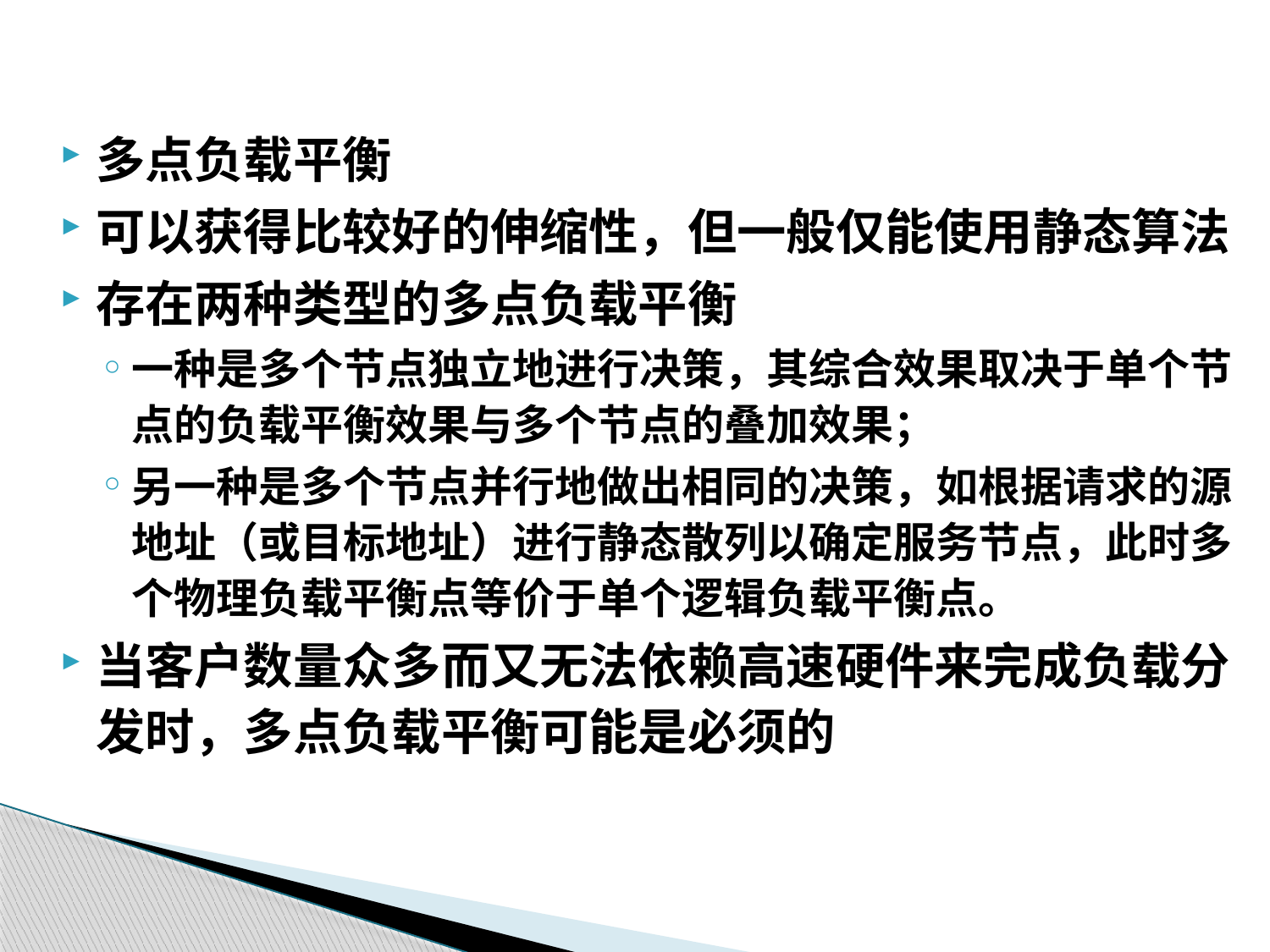

多点负载平衡
可以获得比较好的伸缩性，但一般仅能使用静态算法
存在两种类型的多点负载平衡
一种是多个节点独立地进行决策，其综合效果取决于单个节点的负载平衡效果与多个节点的叠加效果；
另一种是多个节点并行地做出相同的决策，如根据请求的源地址（或目标地址）进行静态散列以确定服务节点，此时多个物理负载平衡点等价于单个逻辑负载平衡点。
当客户数量众多而又无法依赖高速硬件来完成负载分发时，多点负载平衡可能是必须的